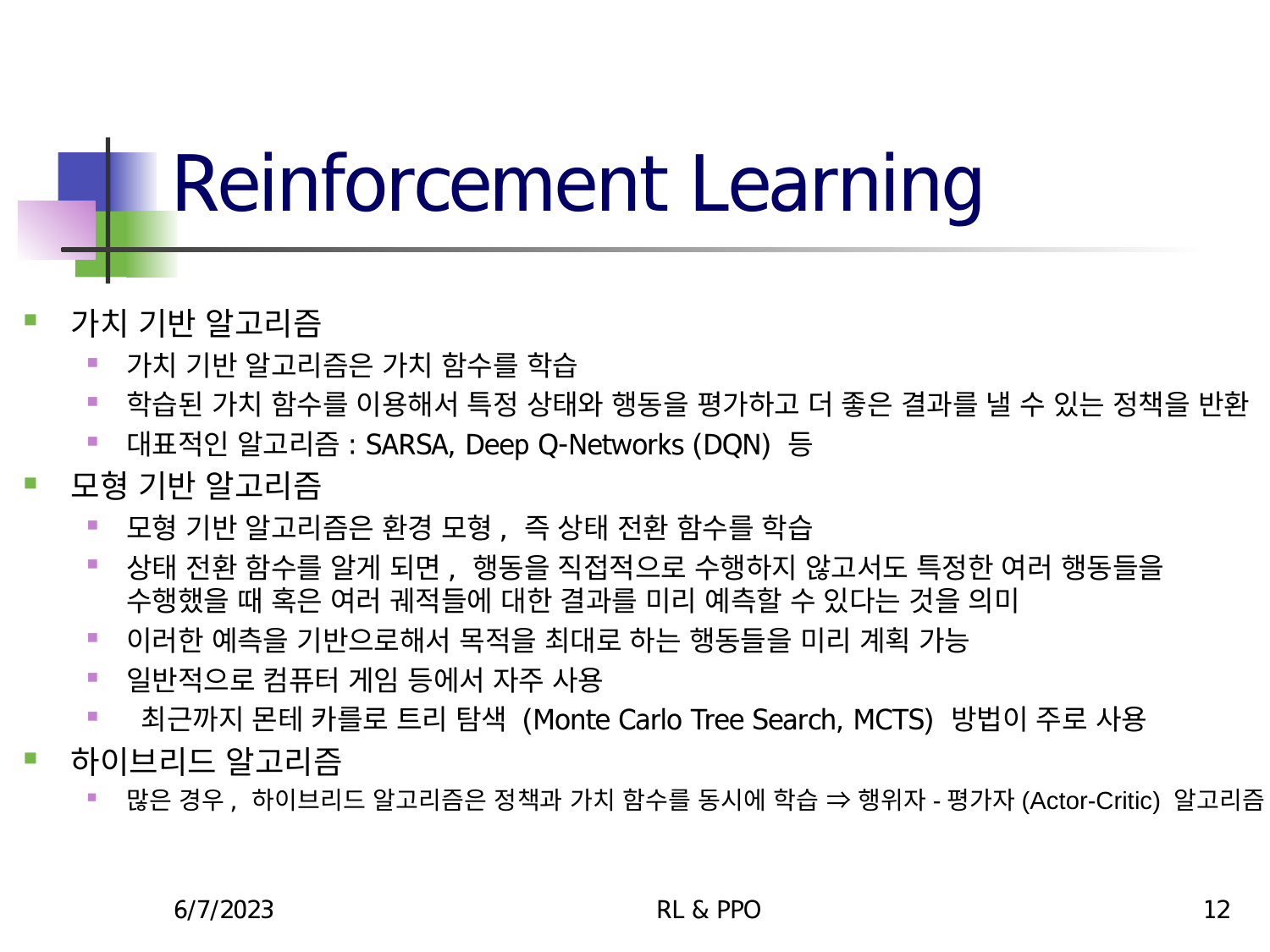

# Reinforcement Learning
가치 기반 알고리즘
가치 기반 알고리즘은 가치 함수를 학습
학습된 가치 함수를 이용해서 특정 상태와 행동을 평가하고 더 좋은 결과를 낼 수 있는 정책을 반환
대표적인 알고리즘: SARSA, Deep Q-Networks (DQN) 등
모형 기반 알고리즘
모형 기반 알고리즘은 환경 모형, 즉 상태 전환 함수를 학습
상태 전환 함수를 알게 되면, 행동을 직접적으로 수행하지 않고서도 특정한 여러 행동들을 수행했을 때 혹은 여러 궤적들에 대한 결과를 미리 예측할 수 있다는 것을 의미
이러한 예측을 기반으로해서 목적을 최대로 하는 행동들을 미리 계획 가능
일반적으로 컴퓨터 게임 등에서 자주 사용
 최근까지 몬테 카를로 트리 탐색 (Monte Carlo Tree Search, MCTS) 방법이 주로 사용
하이브리드 알고리즘
많은 경우, 하이브리드 알고리즘은 정책과 가치 함수를 동시에 학습 ⇒ 행위자-평가자(Actor-Critic) 알고리즘

6/7/2023
RL & PPO
12